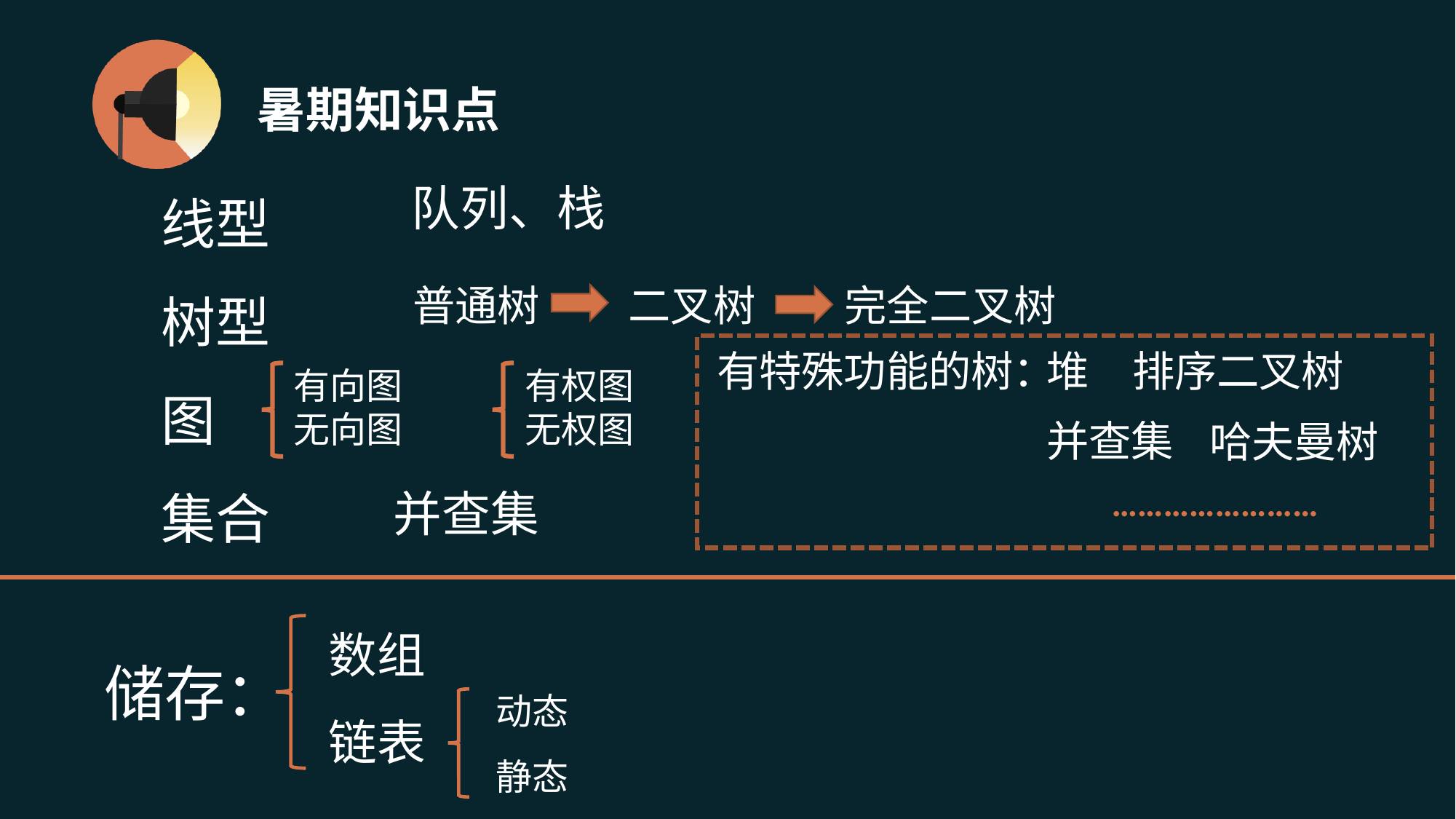

# 暑期知识点
线型
树型
图
集合
队列、栈
普通树
二叉树
完全二叉树

有特殊功能的树：
堆
排序二叉树
有向图
无向图
有权图
无权图

并查集
哈夫曼树
……………………
并查集
数组
链表

储存：
动态
静态